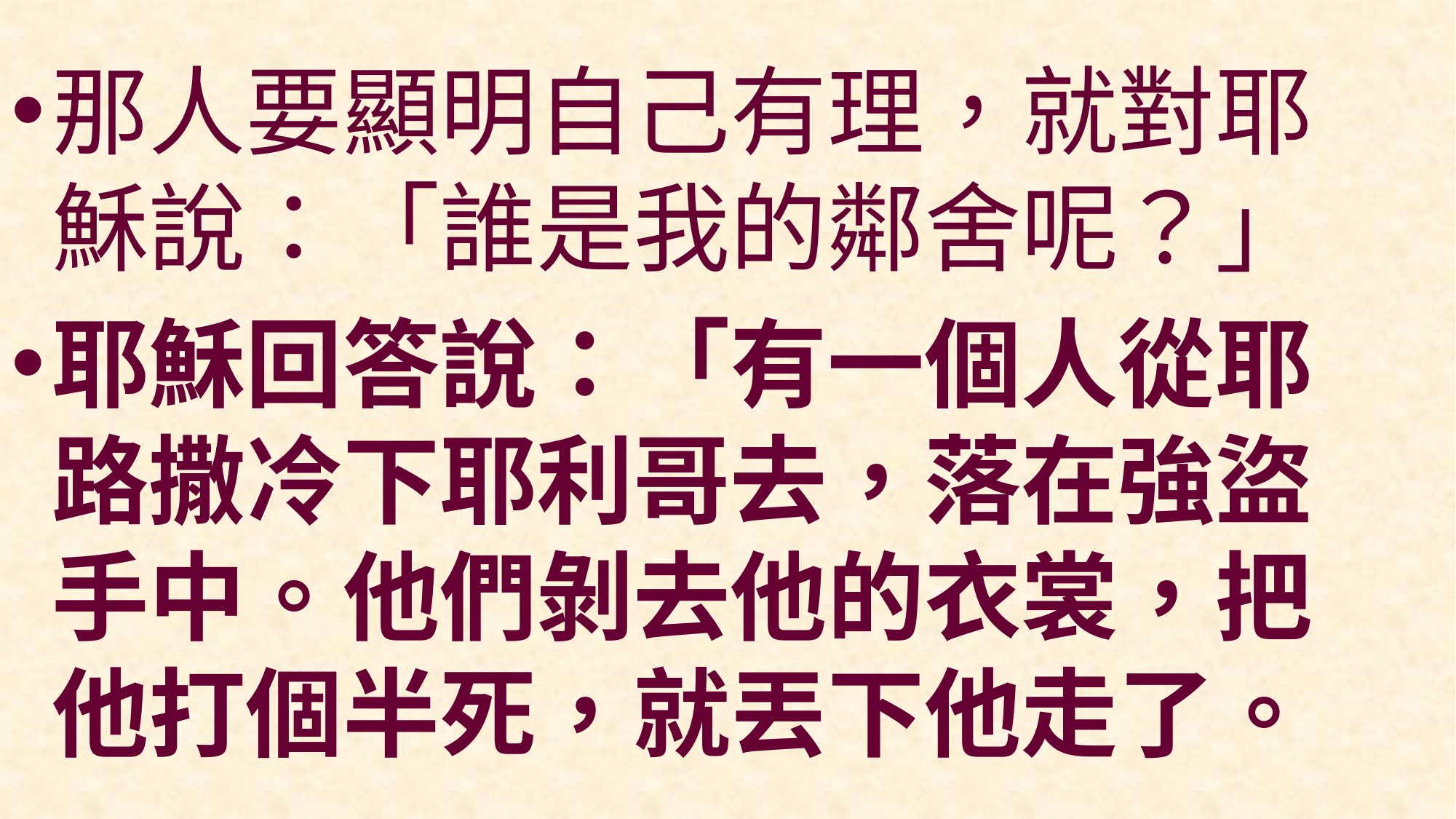

那人要顯明自己有理，就對耶穌說：「誰是我的鄰舍呢？」
耶穌回答說：「有一個人從耶路撒冷下耶利哥去，落在強盜手中。他們剝去他的衣裳，把他打個半死，就丟下他走了。